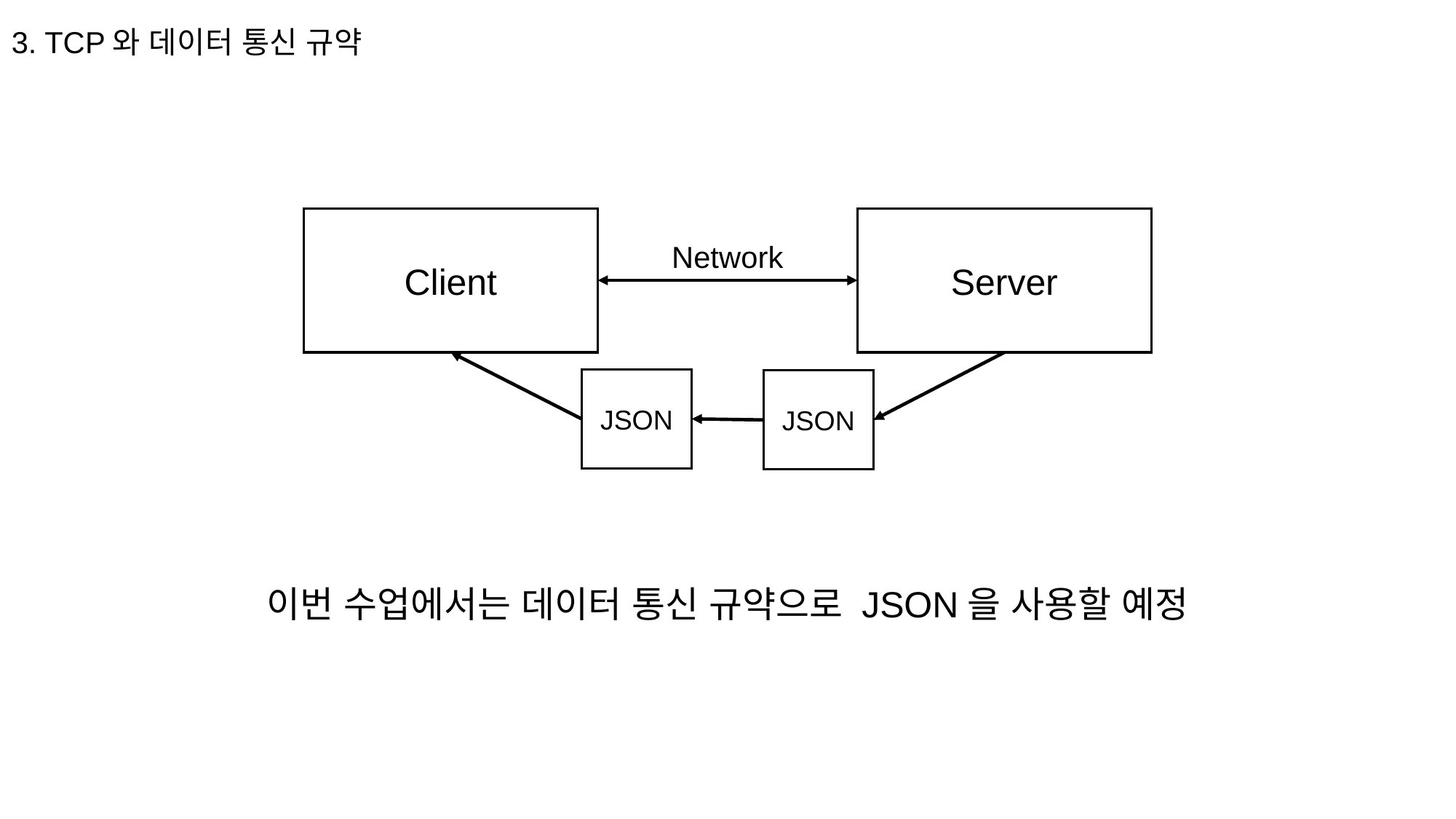

3. TCP와 데이터 통신 규약
Client
Server
Network
JSON
JSON
이번 수업에서는 데이터 통신 규약으로 JSON을 사용할 예정